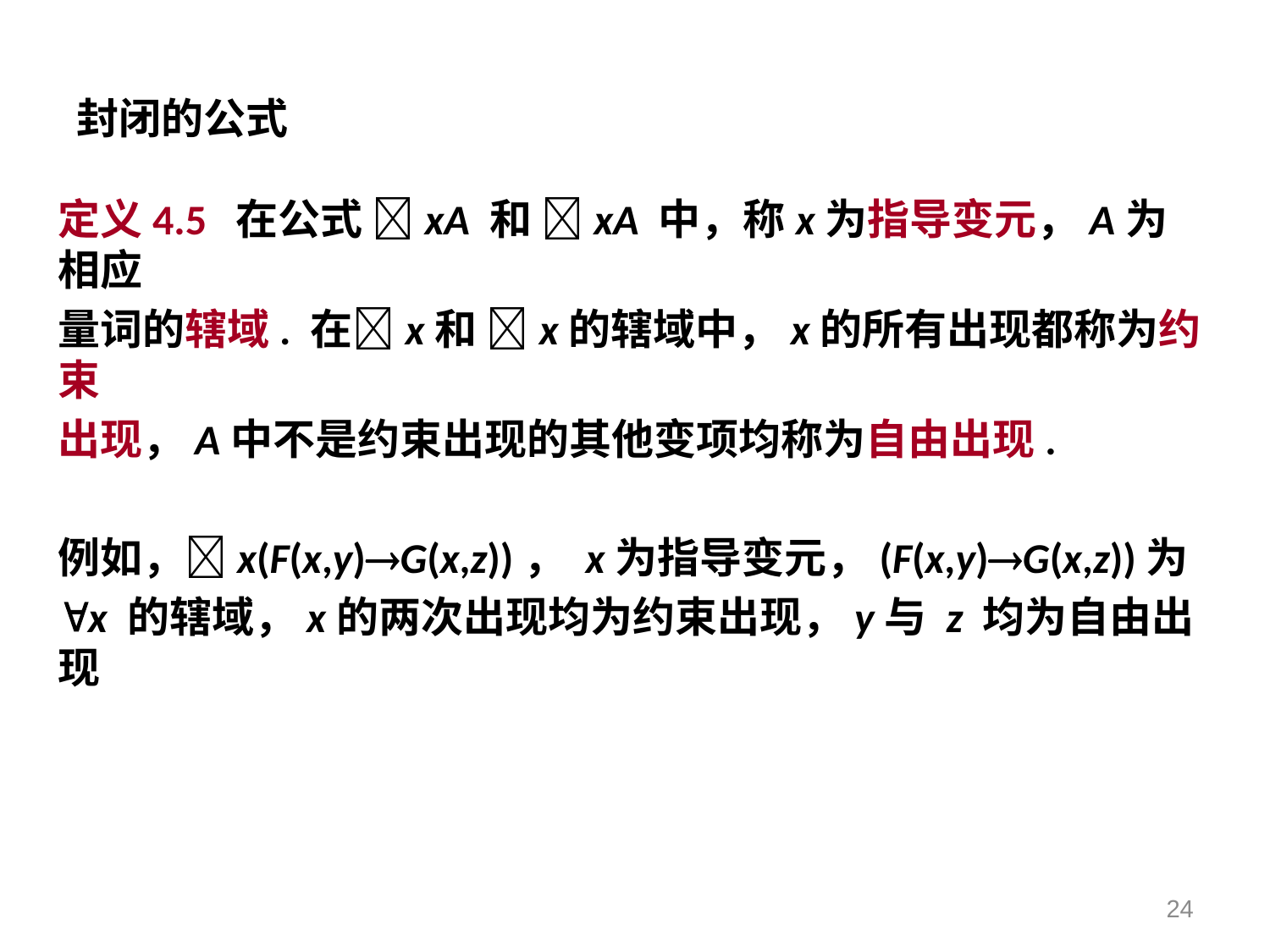

# 封闭的公式
定义4.5  在公式 ∀xA 和 ∃xA 中，称x为指导变元，A为相应
量词的辖域. 在∀x和 ∃x的辖域中，x的所有出现都称为约束
出现，A中不是约束出现的其他变项均称为自由出现.

例如，∀x(F(x,y)→G(x,z))， x为指导变元，(F(x,y)→G(x,z))为
∀x 的辖域，x的两次出现均为约束出现，y与 z 均为自由出现

24